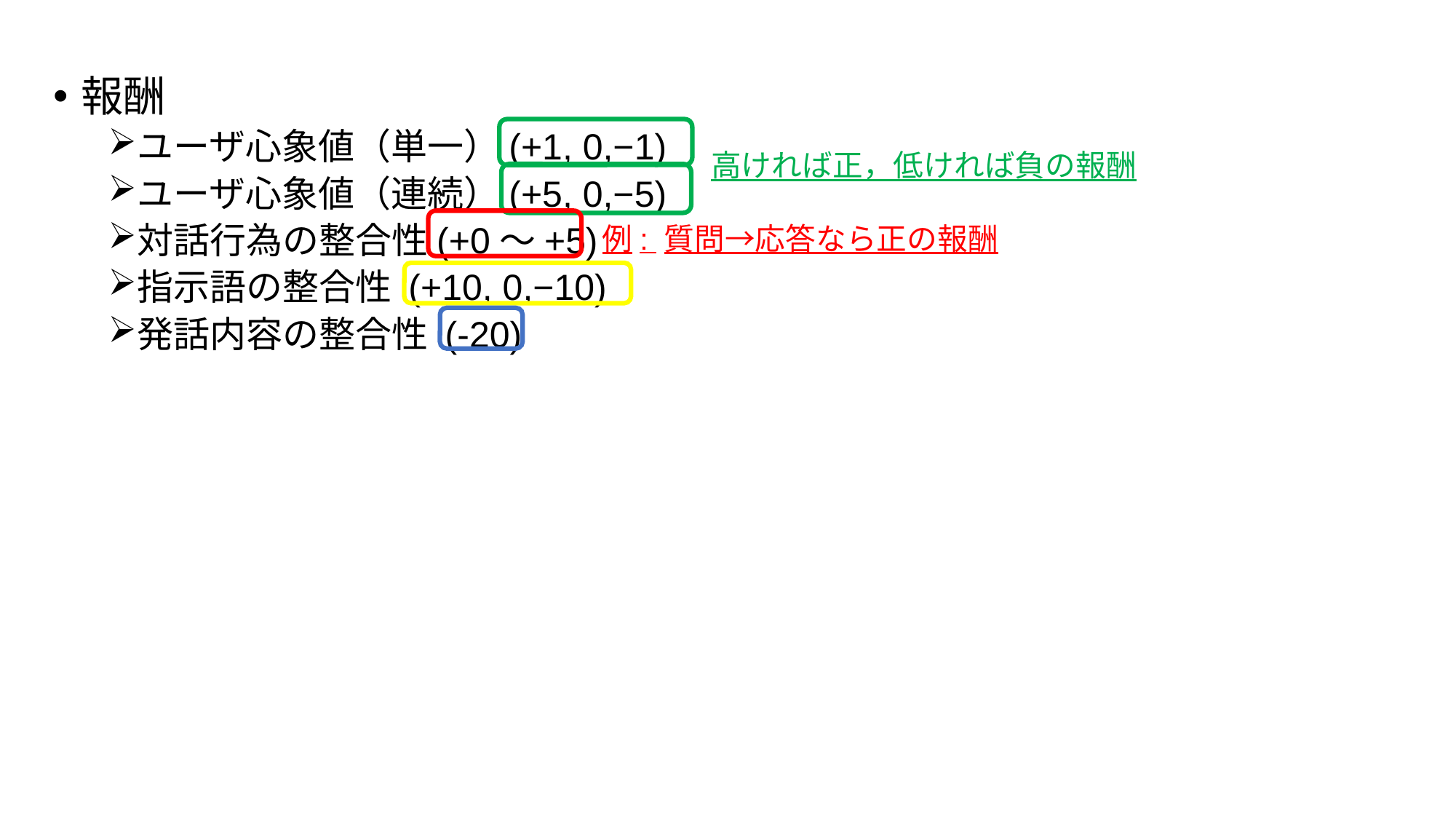

報酬
ユーザ心象値（単一）(+1, 0,−1)
ユーザ心象値（連続）(+5, 0,−5)
対話行為の整合性(+0～+5)
指示語の整合性 (+10, 0,−10)
発話内容の整合性 (-20)

高ければ正，低ければ負の報酬

例: 質問→応答なら正の報酬